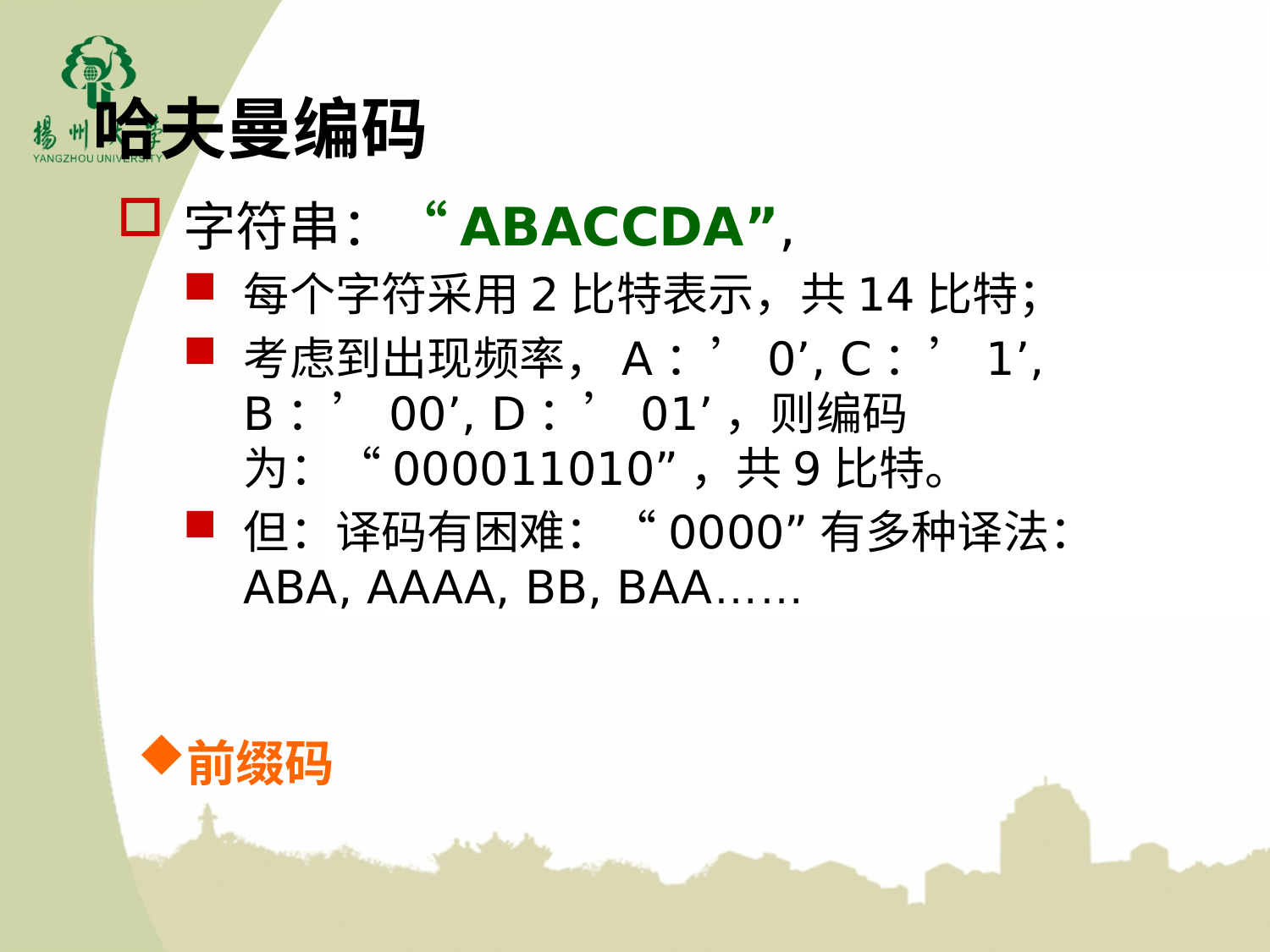

哈夫曼编码
字符串：“ABACCDA”,
每个字符采用2比特表示，共14比特；
考虑到出现频率，A：’0’, C：’1’, B：’00’, D：’01’，则编码为：“000011010”，共9比特。
但：译码有困难：“0000”有多种译法：ABA, AAAA, BB, BAA……

前缀码